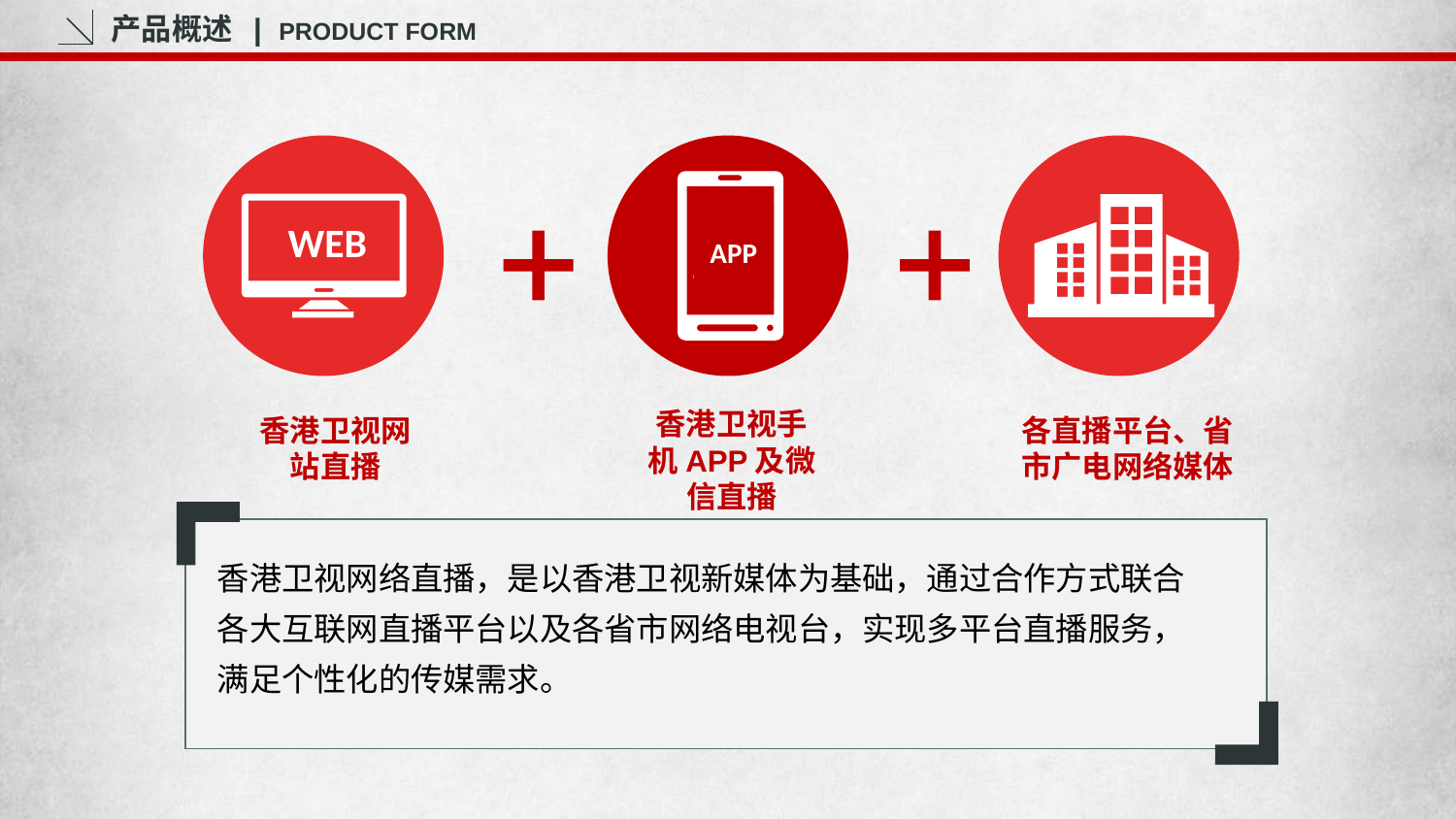

产品概述  |  PRODUCT FORM

WEB

APP

香港卫视手机APP及微信直播
香港卫视网站直播
各直播平台、省市广电网络媒体

香港卫视网络直播，是以香港卫视新媒体为基础，通过合作方式联合各大互联网直播平台以及各省市网络电视台，实现多平台直播服务，满足个性化的传媒需求。